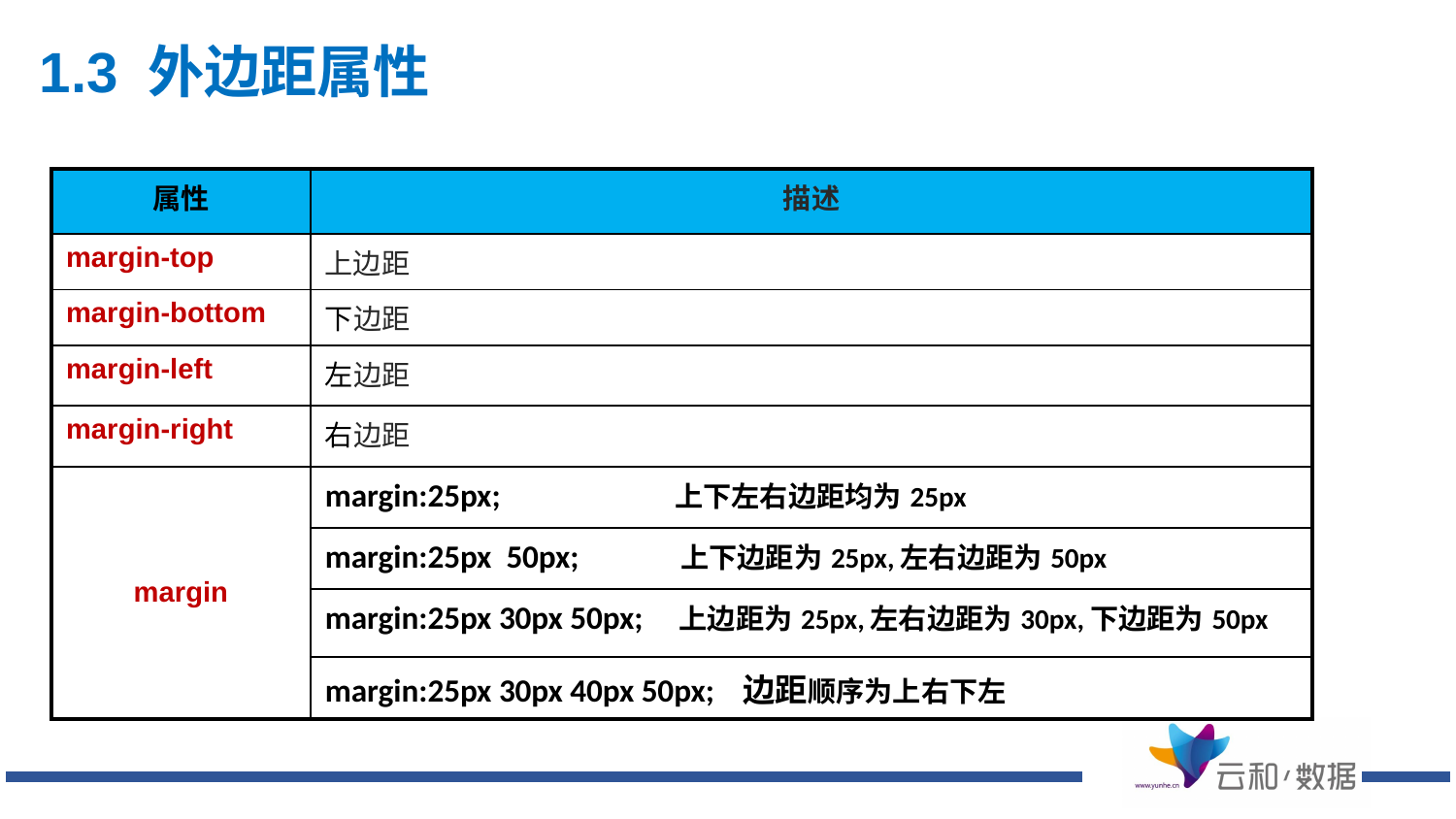

# 1.3 外边距属性
| 属性 | 描述 |
| --- | --- |
| margin-top | 上边距 |
| margin-bottom | 下边距 |
| margin-left | 左边距 |
| margin-right | 右边距 |
| margin | margin:25px; 上下左右边距均为25px |
|  | margin:25px 50px; 上下边距为25px,左右边距为50px |
|  | margin:25px 30px 50px; 上边距为25px,左右边距为30px,下边距为50px |
|  | margin:25px 30px 40px 50px; 边距顺序为上右下左 |
7